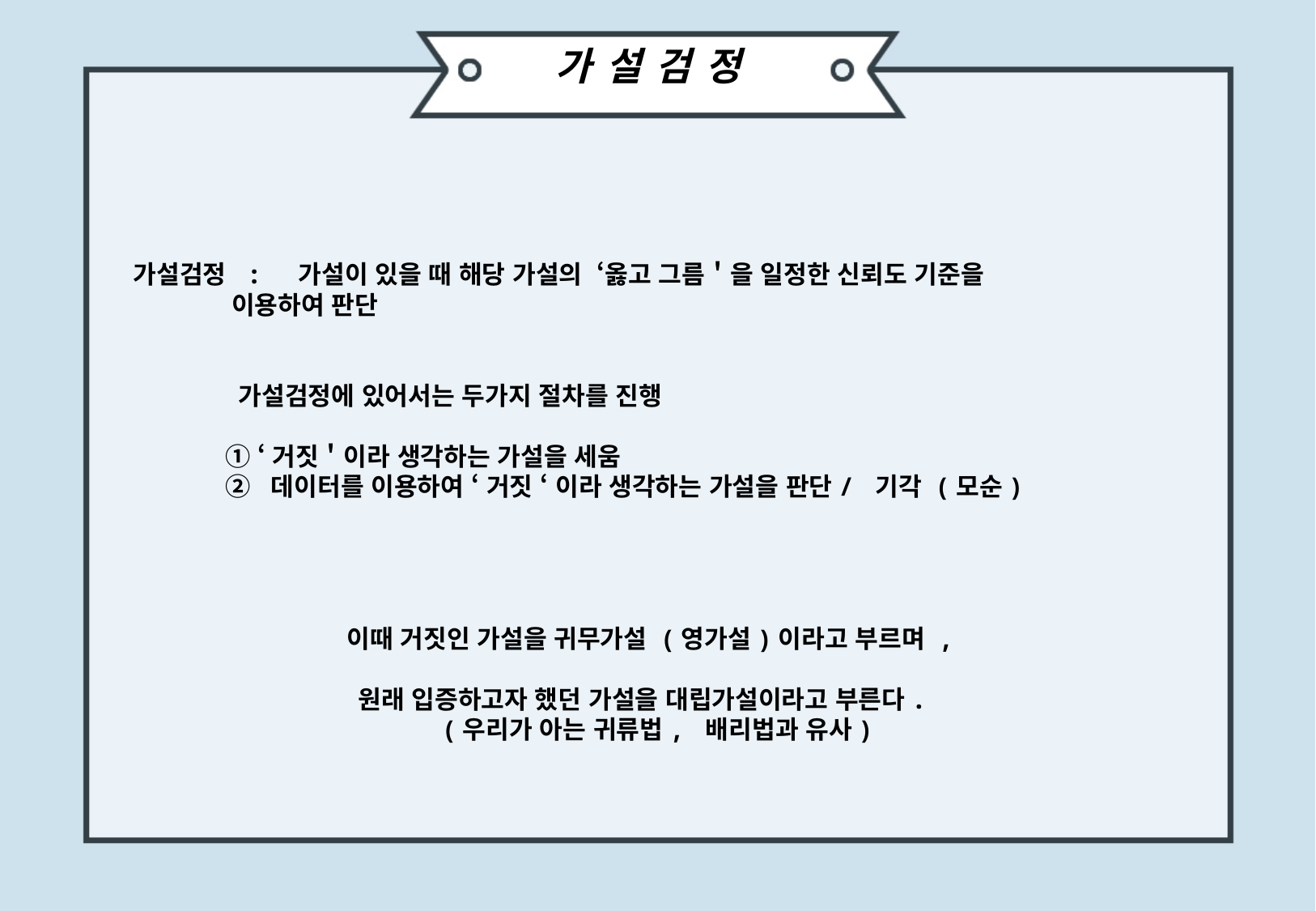

가  설  검  정
가설검정  :  가설이 있을 때 해당 가설의  ‘옳고 그름＇을 일정한 신뢰도 기준을
             이용하여 판단

              가설검정에 있어서는 두가지 절차를 진행

             ① ‘거짓＇이라 생각하는 가설을 세움
             ②  데이터를 이용하여 ‘ 거짓 ‘ 이라 생각하는 가설을 판단/ 기각 (모순)

이때 거짓인 가설을 귀무가설 (영가설)이라고 부르며 ,

원래 입증하고자 했던 가설을 대립가설이라고 부른다.
(우리가 아는 귀류법, 배리법과 유사)